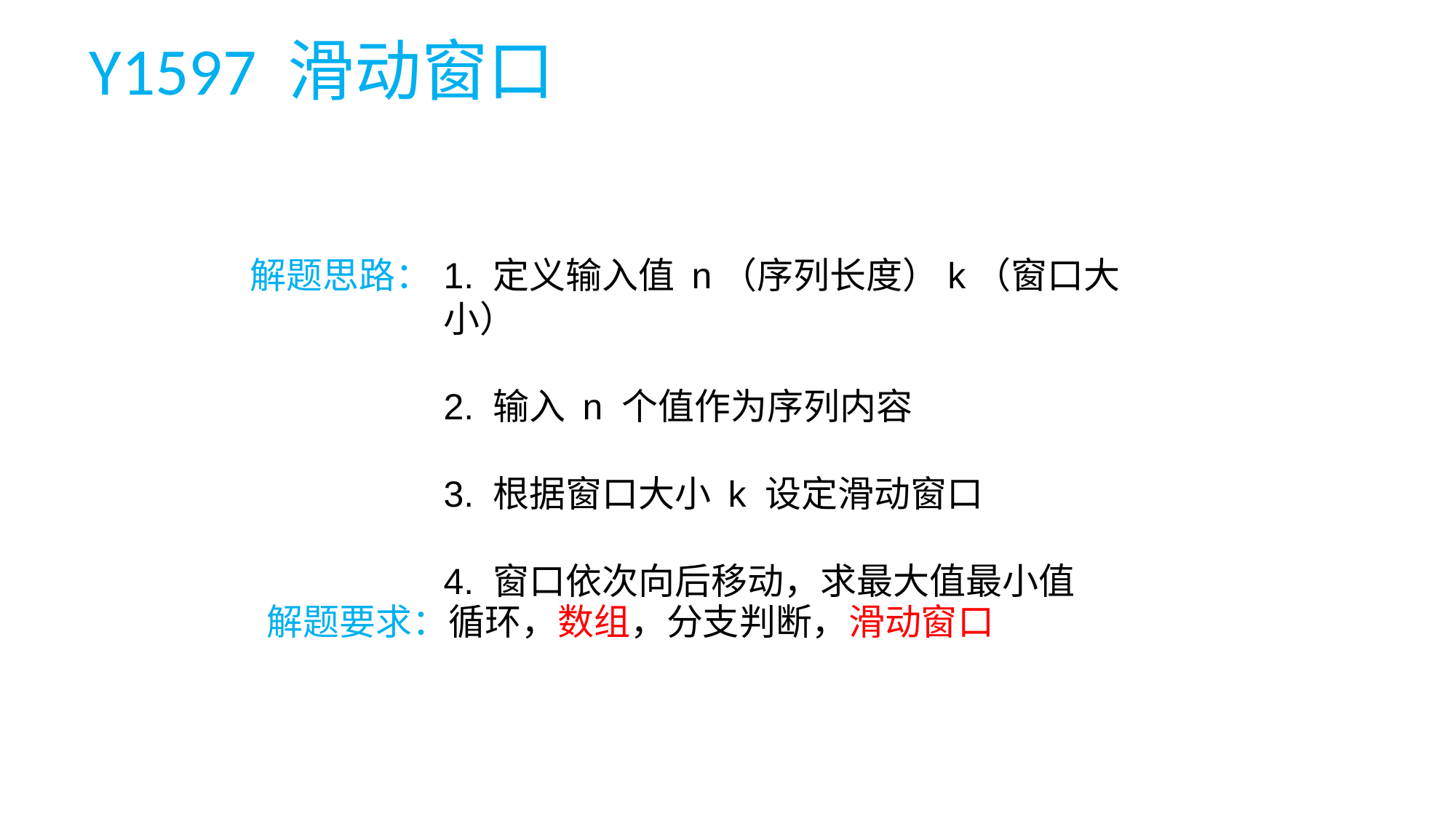

# Y1597 滑动窗口
解题思路：
1. 定义输入值 n（序列长度）k（窗口大小）

2. 输入 n 个值作为序列内容

3. 根据窗口大小 k 设定滑动窗口

4. 窗口依次向后移动，求最大值最小值

解题要求：循环，数组，分支判断，滑动窗口